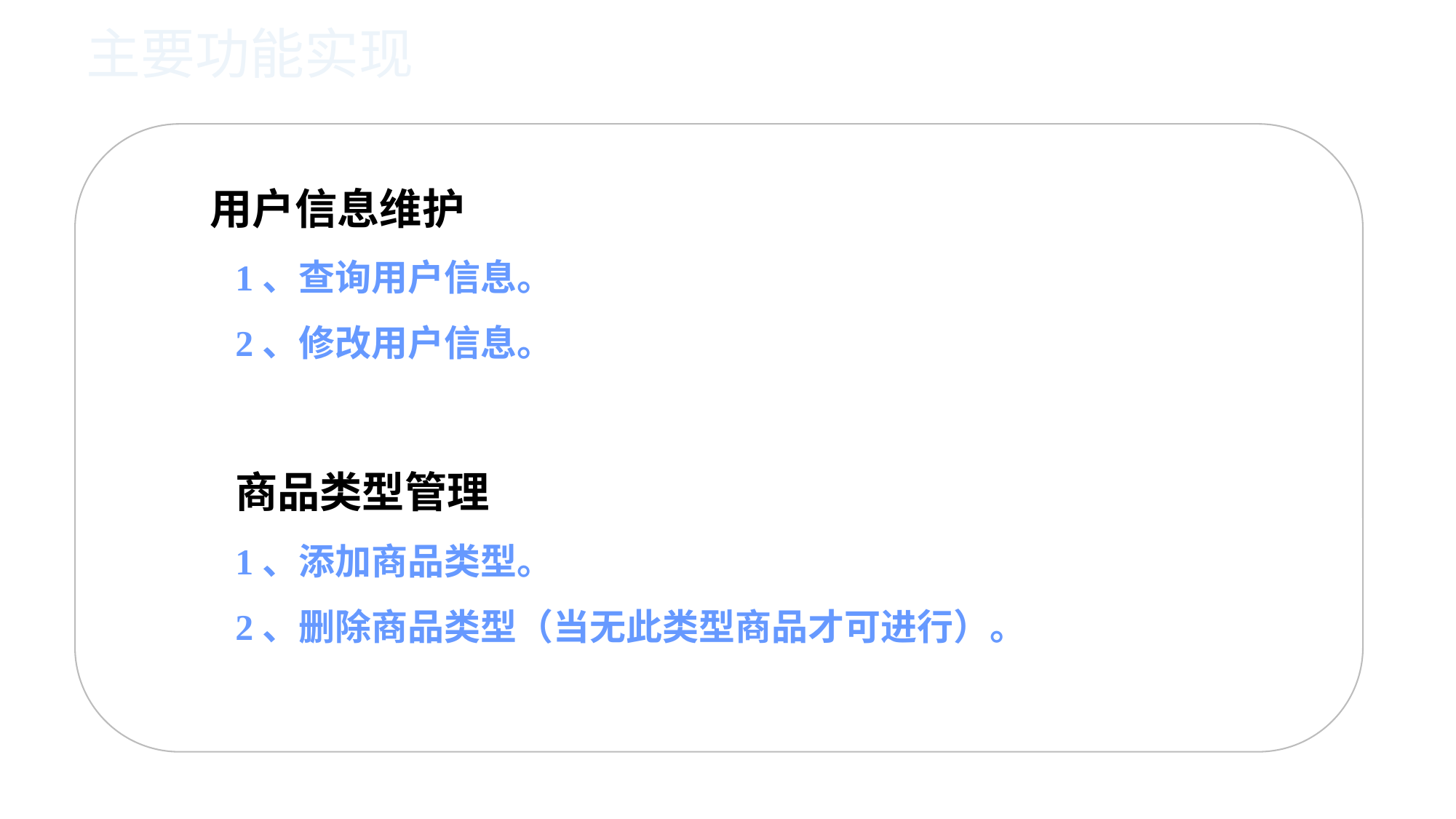

主要功能实现

  用户信息维护
1、查询用户信息。
2、修改用户信息。

商品类型管理
1、添加商品类型。
2、删除商品类型（当无此类型商品才可进行）。